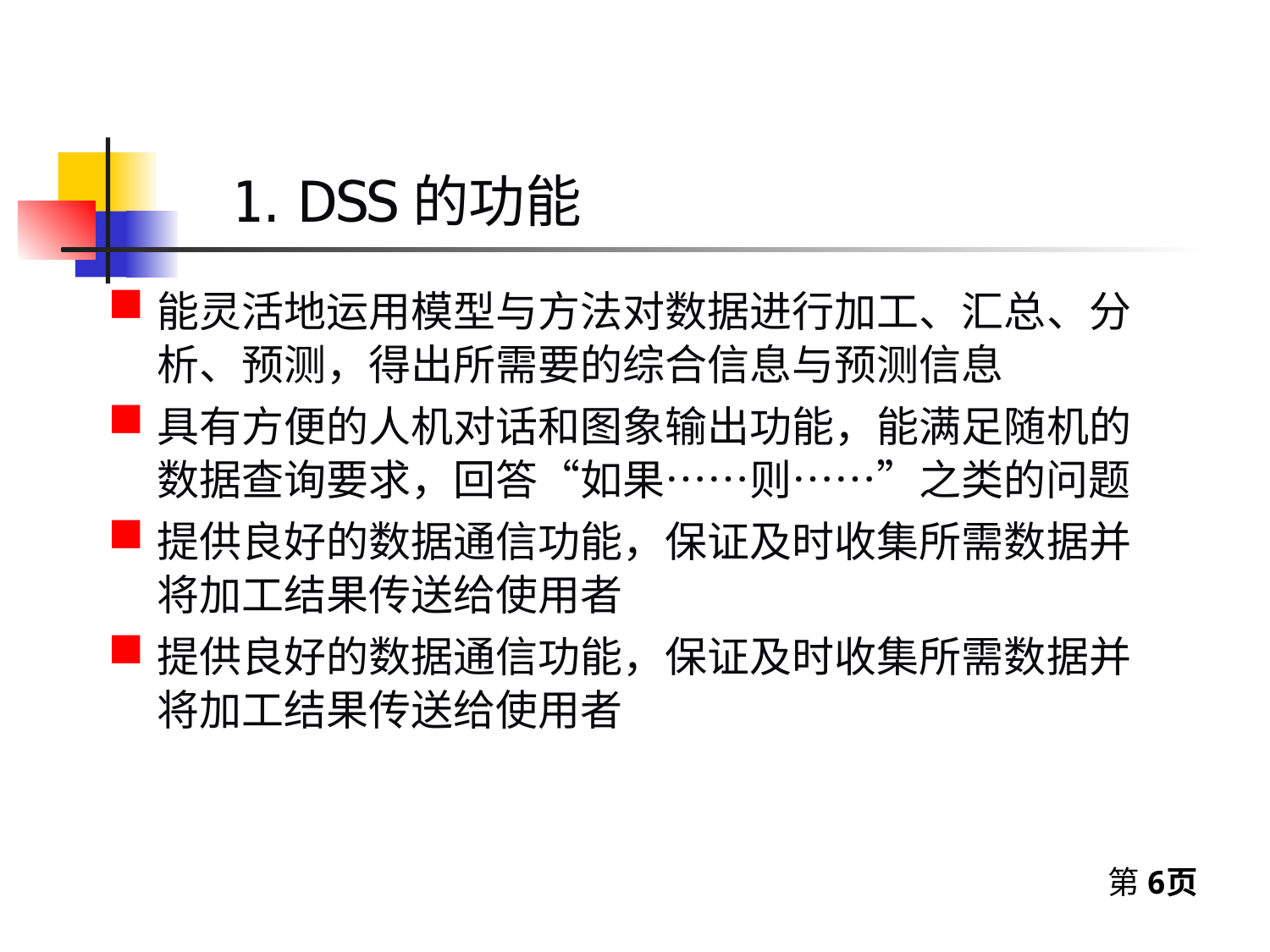

1. DSS的功能
能灵活地运用模型与方法对数据进行加工、汇总、分析、预测，得出所需要的综合信息与预测信息
具有方便的人机对话和图象输出功能，能满足随机的数据查询要求，回答“如果……则……”之类的问题
提供良好的数据通信功能，保证及时收集所需数据并将加工结果传送给使用者
提供良好的数据通信功能，保证及时收集所需数据并将加工结果传送给使用者